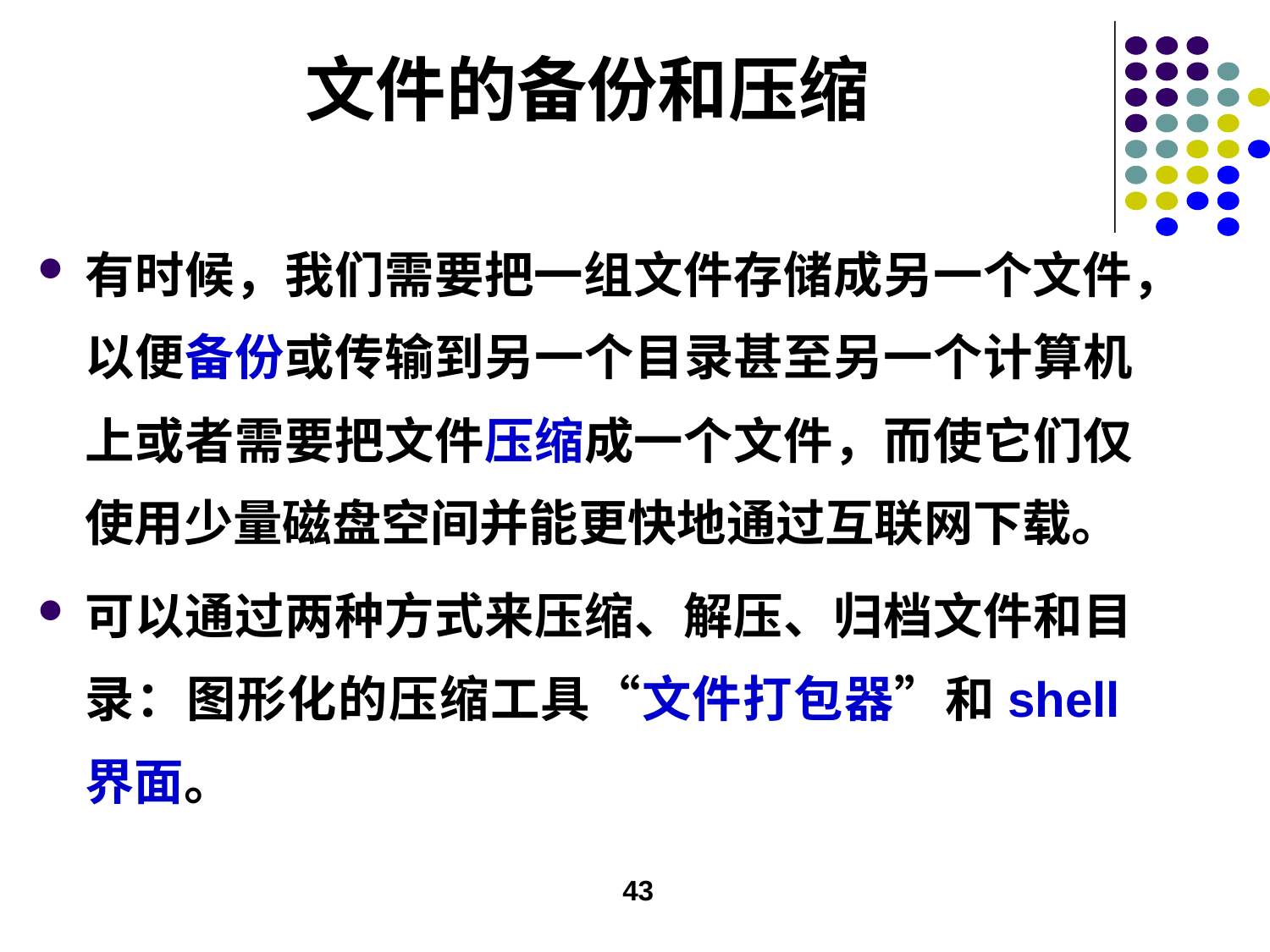

# 文件的备份和压缩
有时候，我们需要把一组文件存储成另一个文件，以便备份或传输到另一个目录甚至另一个计算机上或者需要把文件压缩成一个文件，而使它们仅使用少量磁盘空间并能更快地通过互联网下载。
可以通过两种方式来压缩、解压、归档文件和目录：图形化的压缩工具“文件打包器”和shell界面。
43